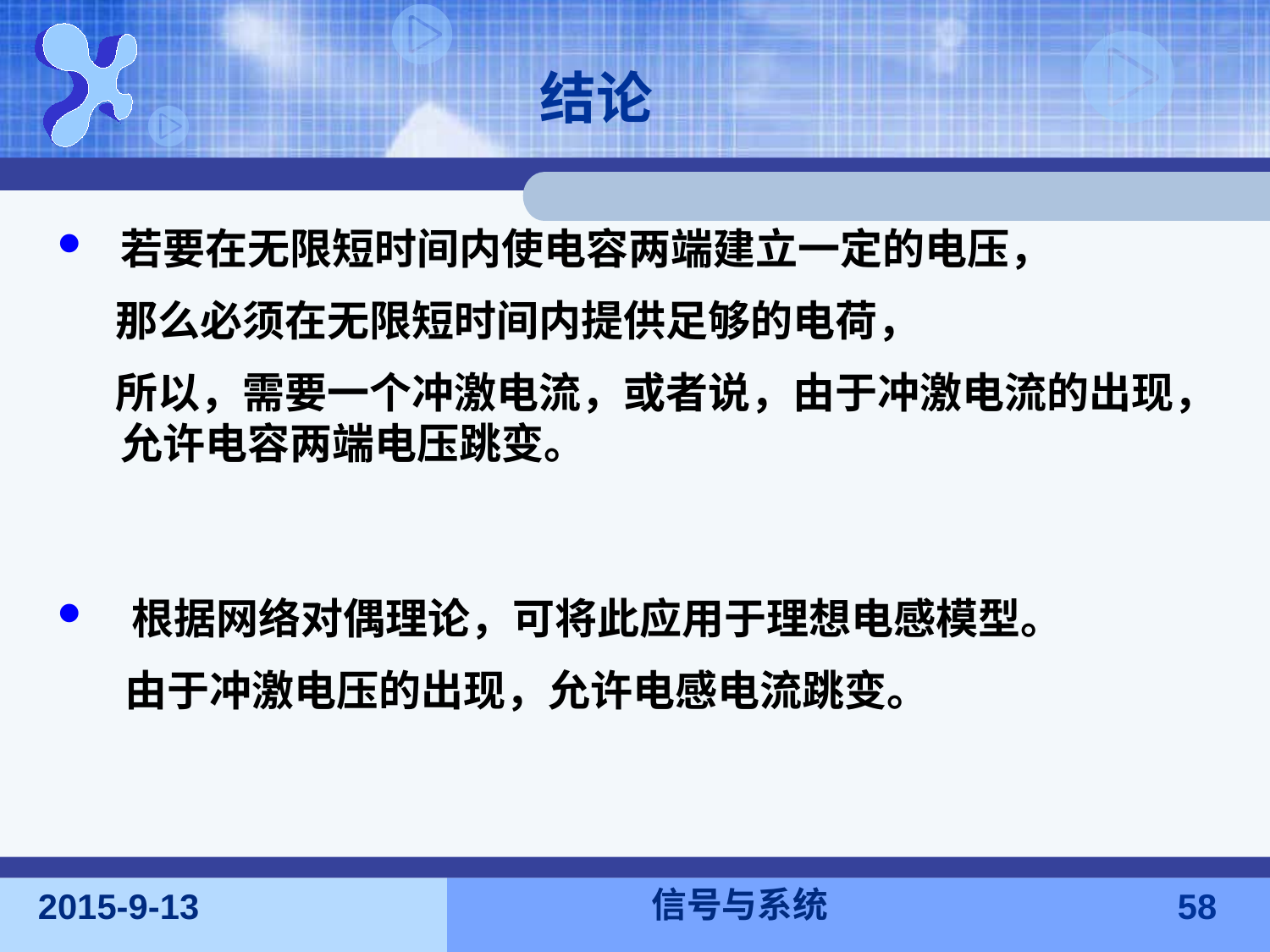

结论
若要在无限短时间内使电容两端建立一定的电压，
     那么必须在无限短时间内提供足够的电荷，
     所以，需要一个冲激电流，或者说，由于冲激电流的出现，允许电容两端电压跳变。
根据网络对偶理论，可将此应用于理想电感模型。
      由于冲激电压的出现，允许电感电流跳变。
信号与系统
2015-9-13
58